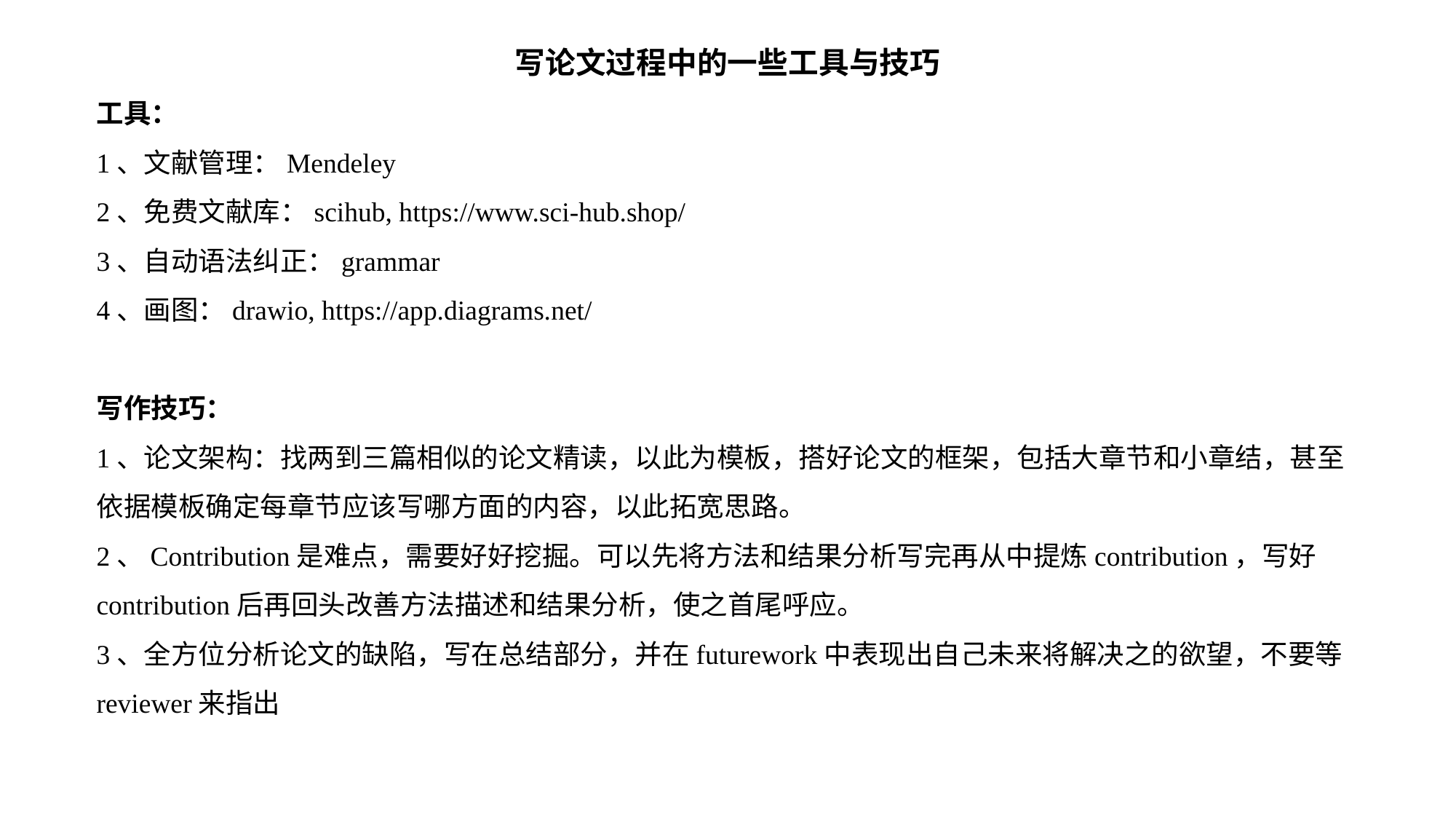

写论文过程中的一些工具与技巧
工具：
1、文献管理：Mendeley
2、免费文献库：scihub, https://www.sci-hub.shop/
3、自动语法纠正：grammar
4、画图：drawio, https://app.diagrams.net/

写作技巧：
1、论文架构：找两到三篇相似的论文精读，以此为模板，搭好论文的框架，包括大章节和小章结，甚至依据模板确定每章节应该写哪方面的内容，以此拓宽思路。
2、Contribution是难点，需要好好挖掘。可以先将方法和结果分析写完再从中提炼contribution，写好contribution后再回头改善方法描述和结果分析，使之首尾呼应。
3、全方位分析论文的缺陷，写在总结部分，并在futurework中表现出自己未来将解决之的欲望，不要等reviewer来指出